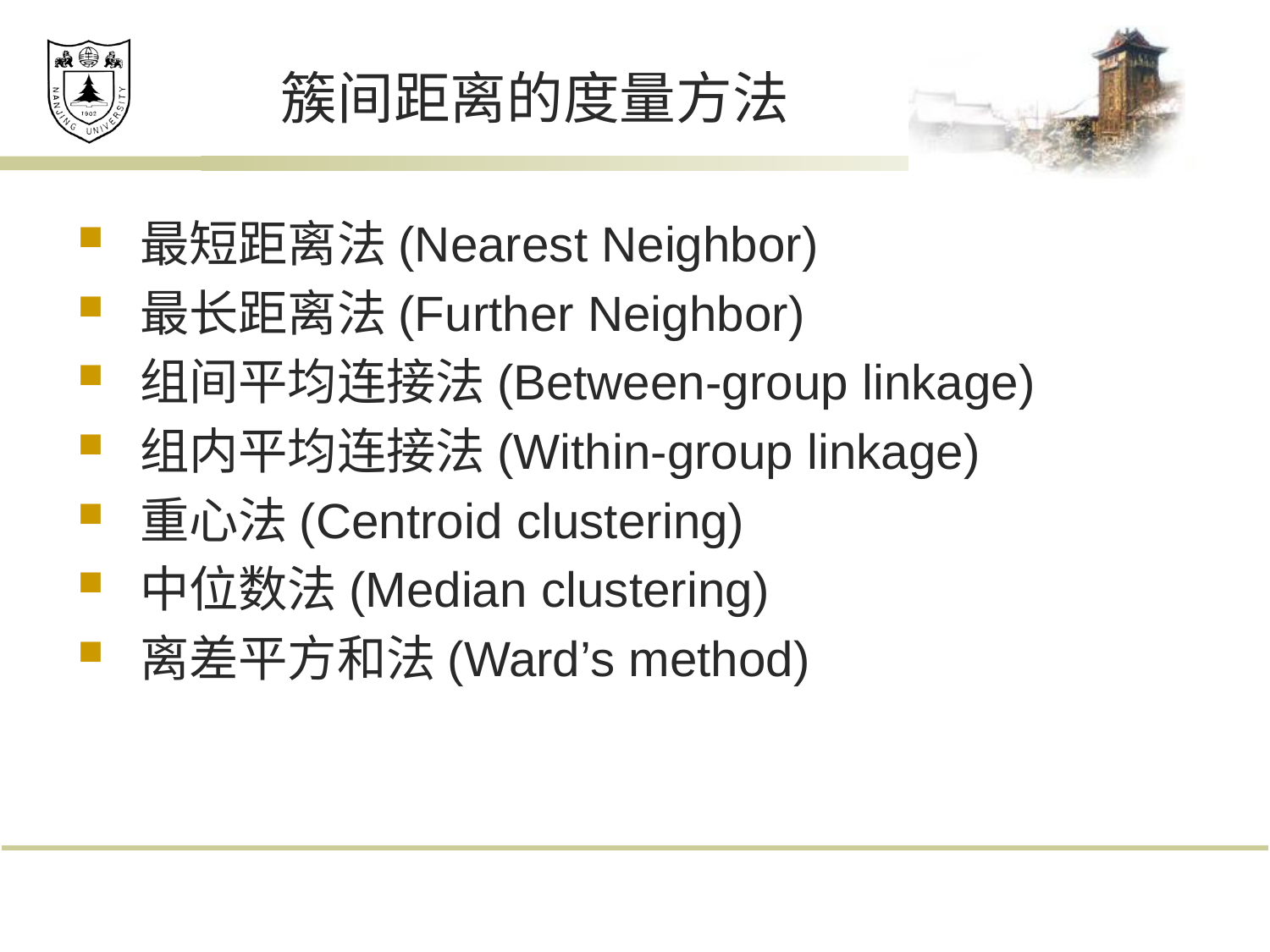

# 簇间距离的度量方法
最短距离法(Nearest Neighbor)
最长距离法(Further Neighbor)
组间平均连接法(Between-group linkage)
组内平均连接法(Within-group linkage)
重心法(Centroid clustering)
中位数法(Median clustering)
离差平方和法(Ward’s method)